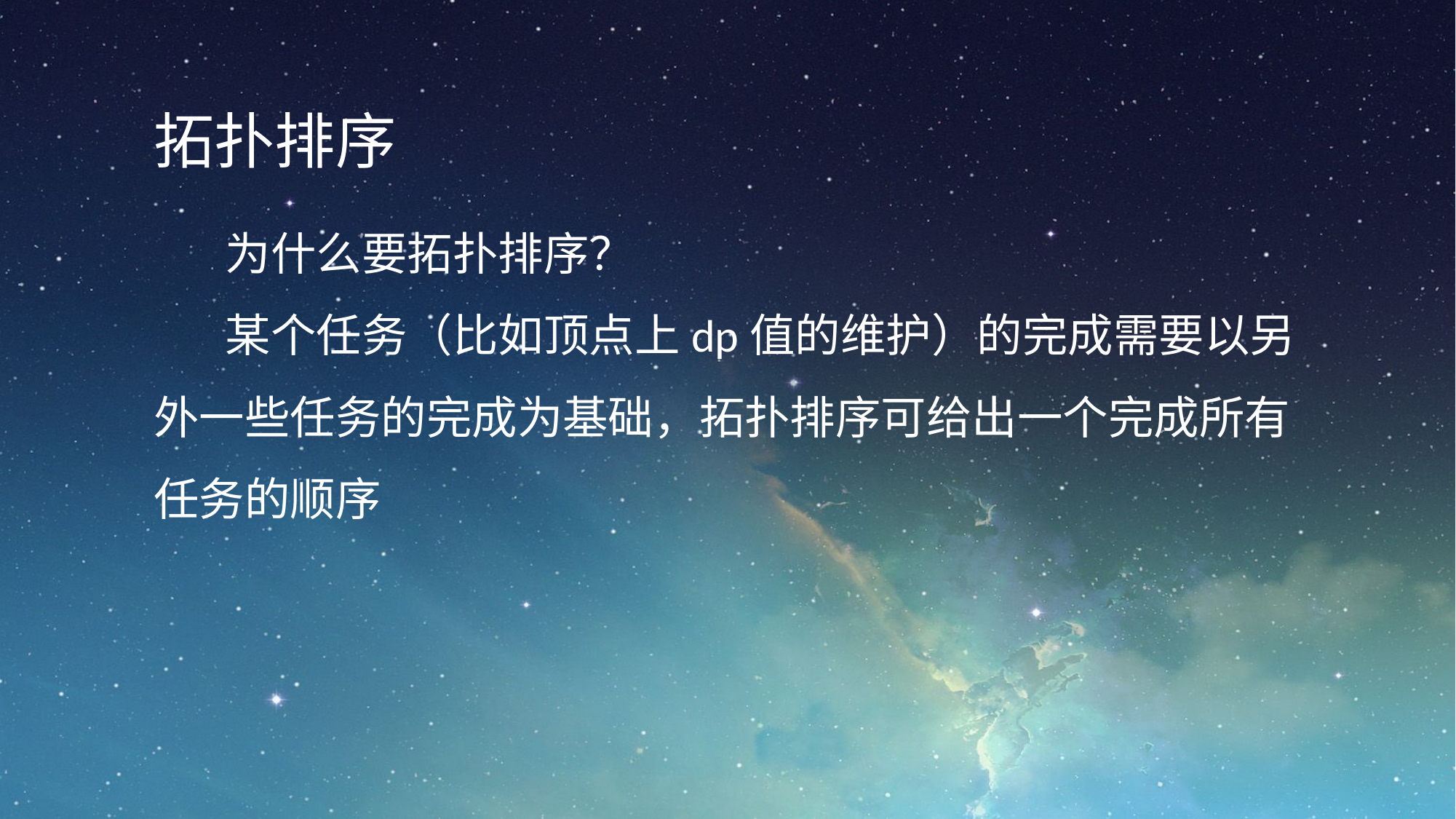

拓扑排序
为什么要拓扑排序？
某个任务（比如顶点上dp值的维护）的完成需要以另外一些任务的完成为基础，拓扑排序可给出一个完成所有任务的顺序